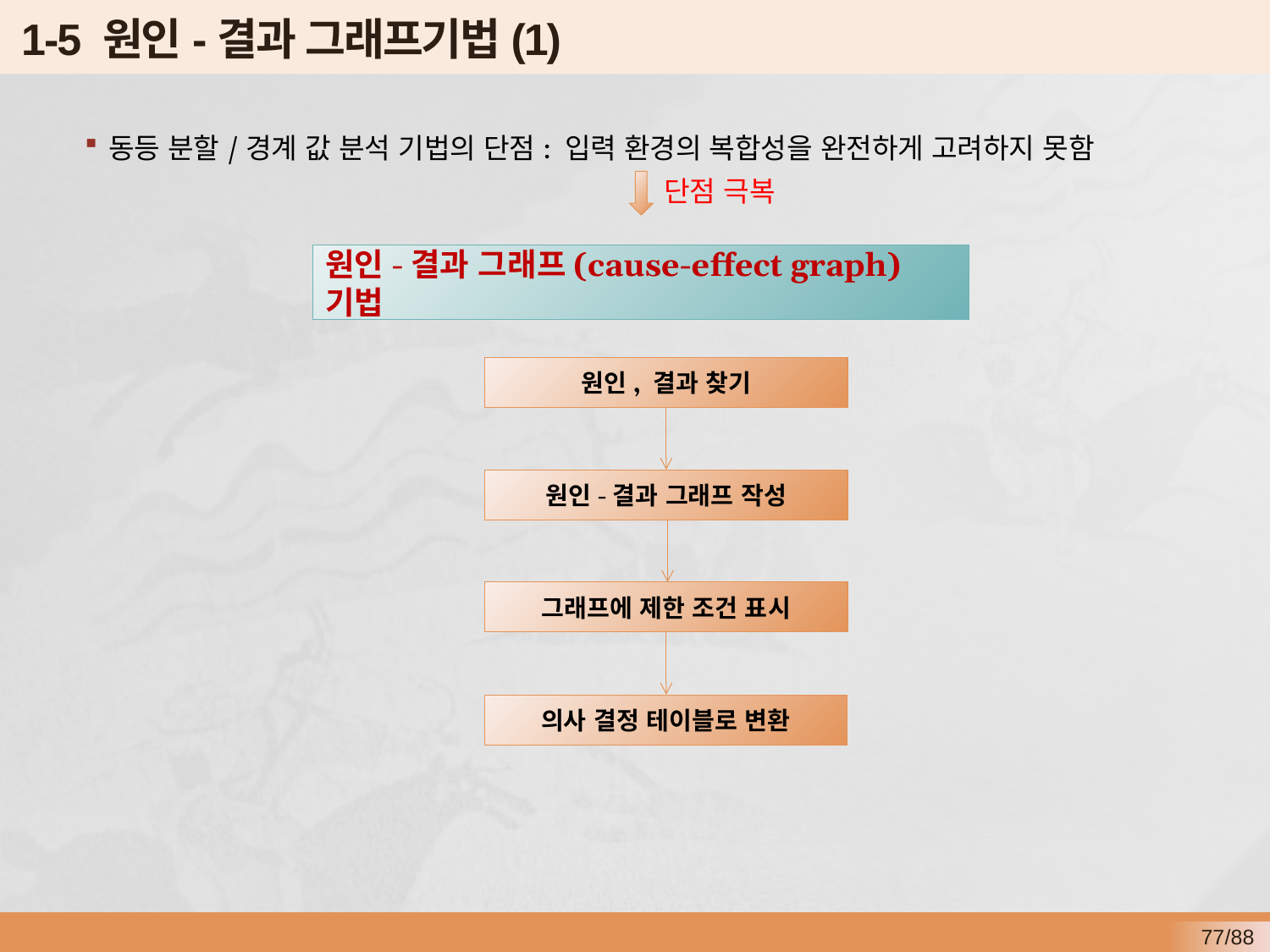

# 1-5 원인-결과 그래프기법(1)
동등 분할/경계 값 분석 기법의 단점: 입력 환경의 복합성을 완전하게 고려하지 못함

단점 극복
원인-결과 그래프(cause-effect graph)기법
원인, 결과 찾기
원인-결과 그래프 작성
그래프에 제한 조건 표시
의사 결정 테이블로 변환